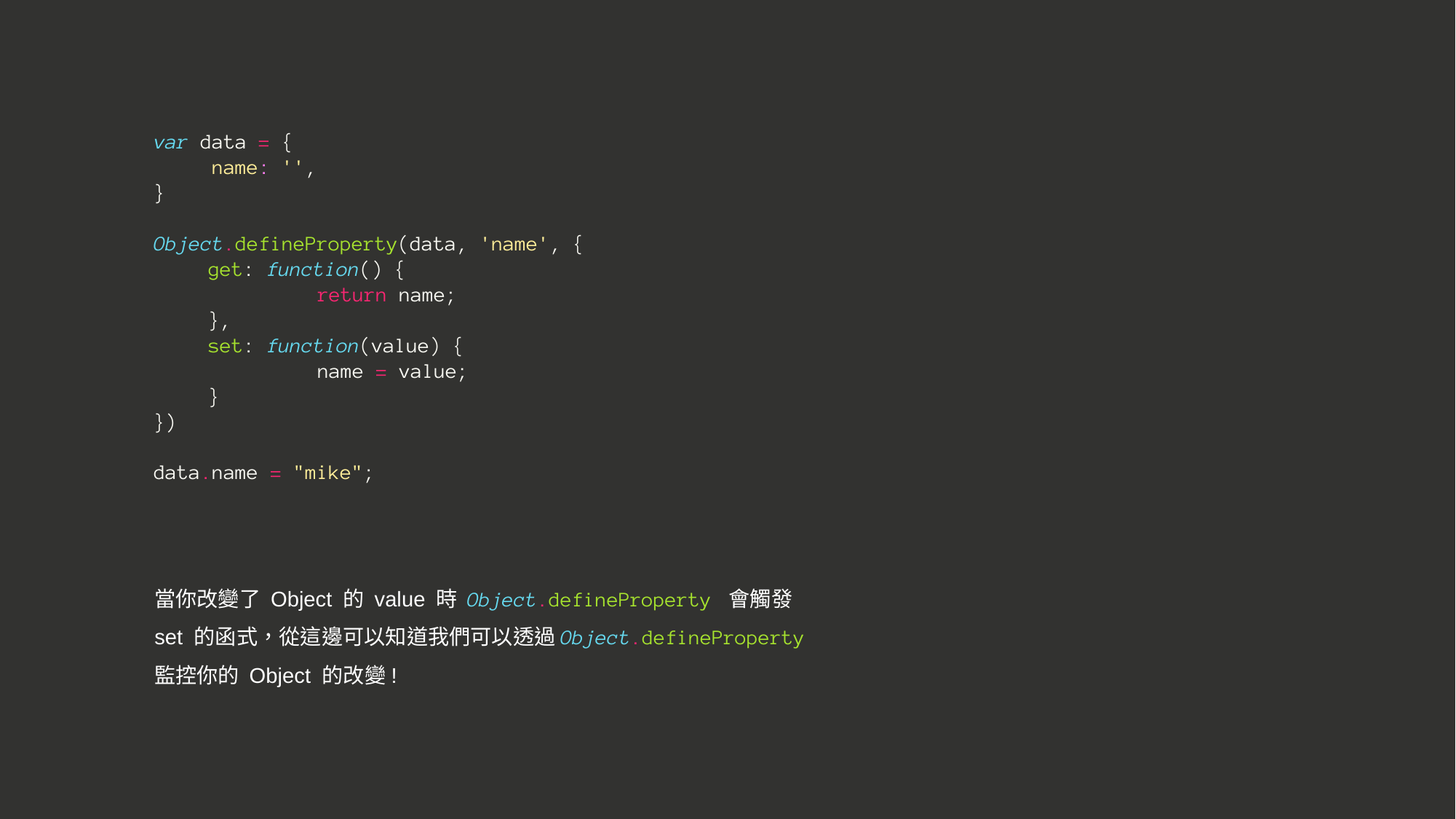

var data = {
     name: '',
}
Object.defineProperty(data, 'name', {
get: function() {
	return name;
},
set: function(value) {
	name = value;
}
})

data.name = "mike";
當你改變了 Object 的 value 時 Object.defineProperty 會觸發 set 的函式，從這邊可以知道我們可以透過Object.defineProperty 監控你的 Object 的改變!